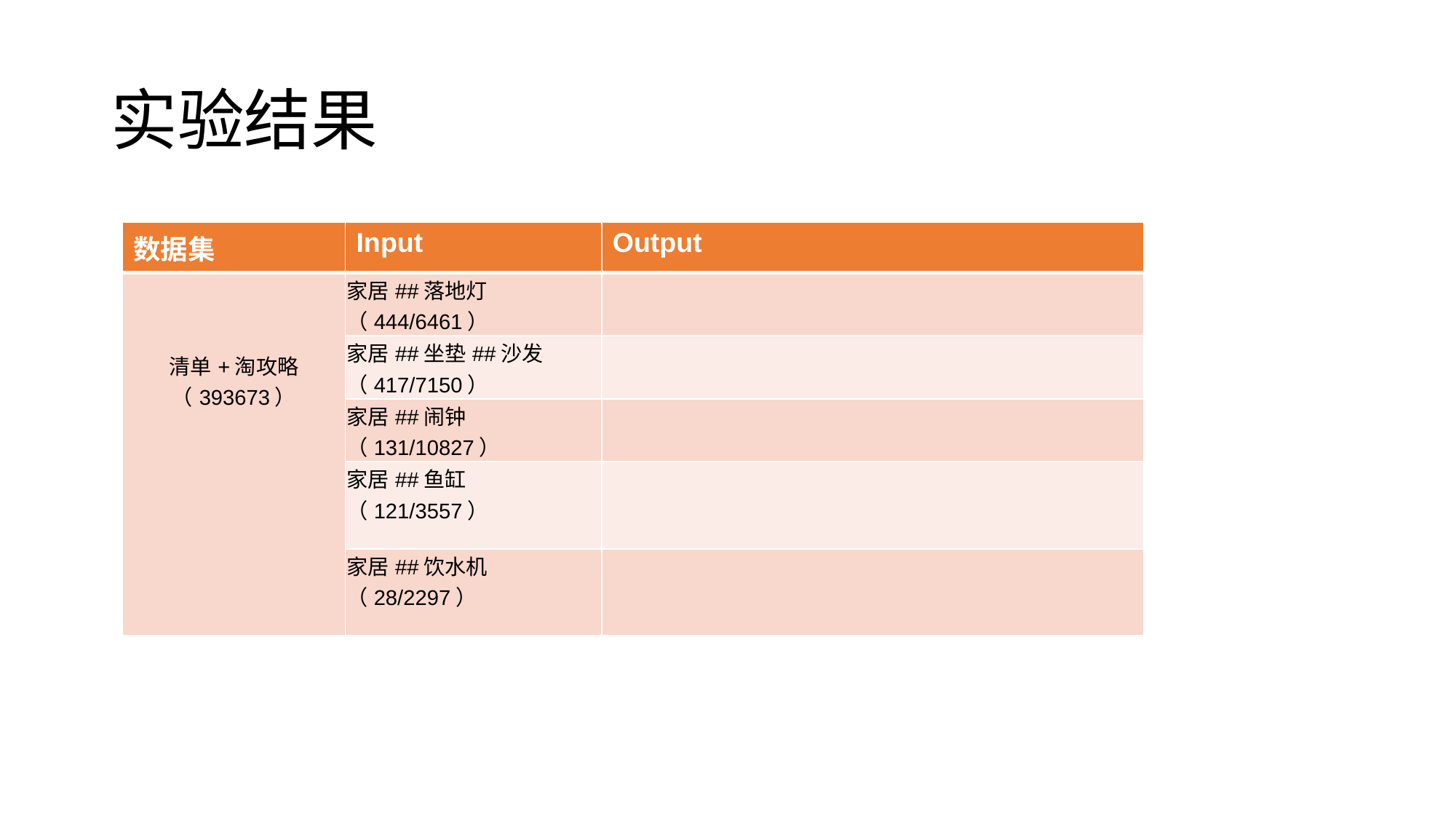

# 实验结果
| 数据集 | Input | Output |
| --- | --- | --- |
| 清单+淘攻略（393673） | 家居##落地灯（444/6461） |  |
|  | 家居##坐垫##沙发（417/7150） |  |
|  | 家居##闹钟（131/10827） |  |
|  | 家居##鱼缸（121/3557） |  |
|  | 家居##饮水机（28/2297） |  |